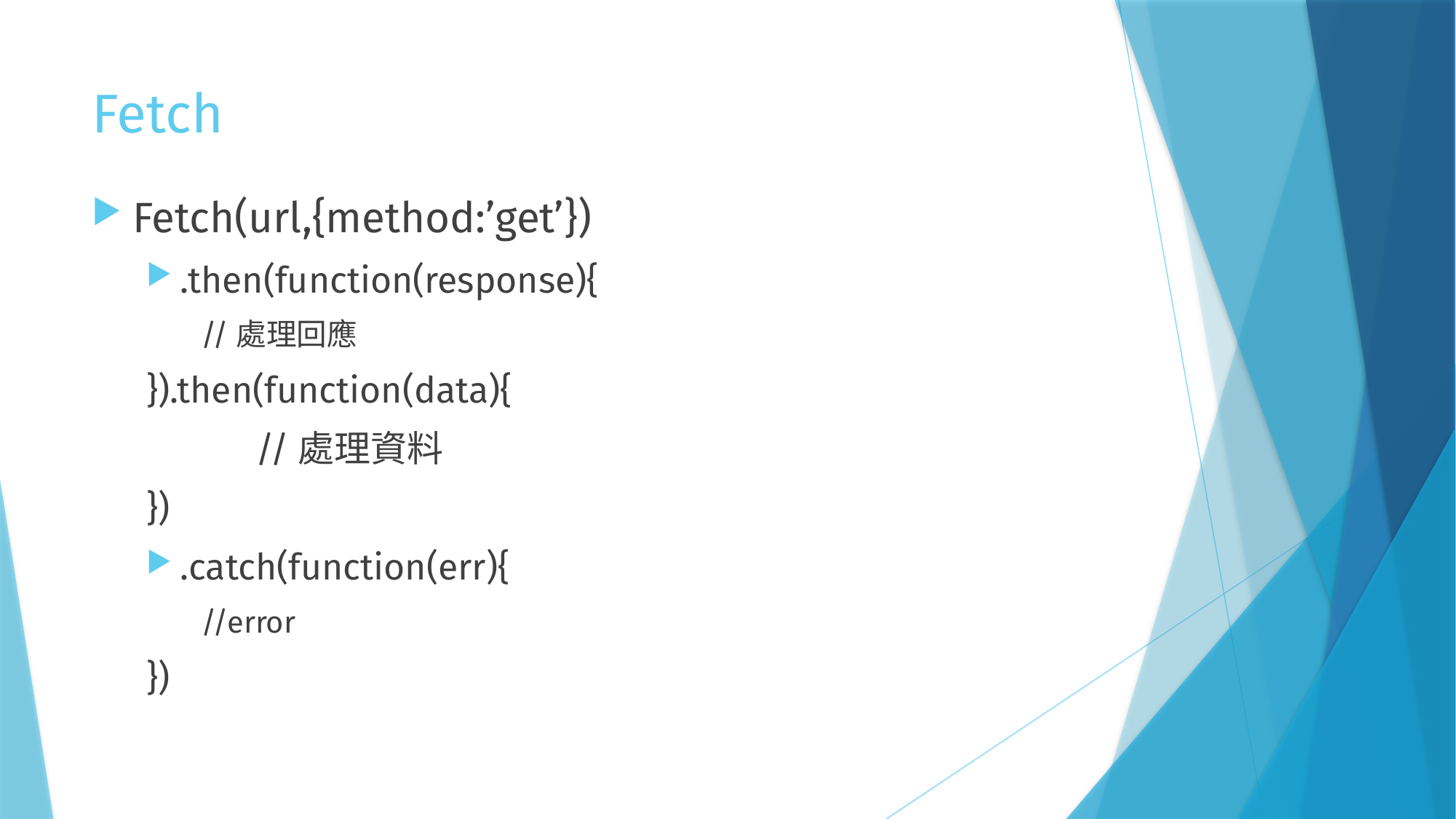

# Fetch
Fetch(url,{method:’get’})
.then(function(response){
//處理回應
}).then(function(data){
	//處理資料
})
.catch(function(err){
//error
})